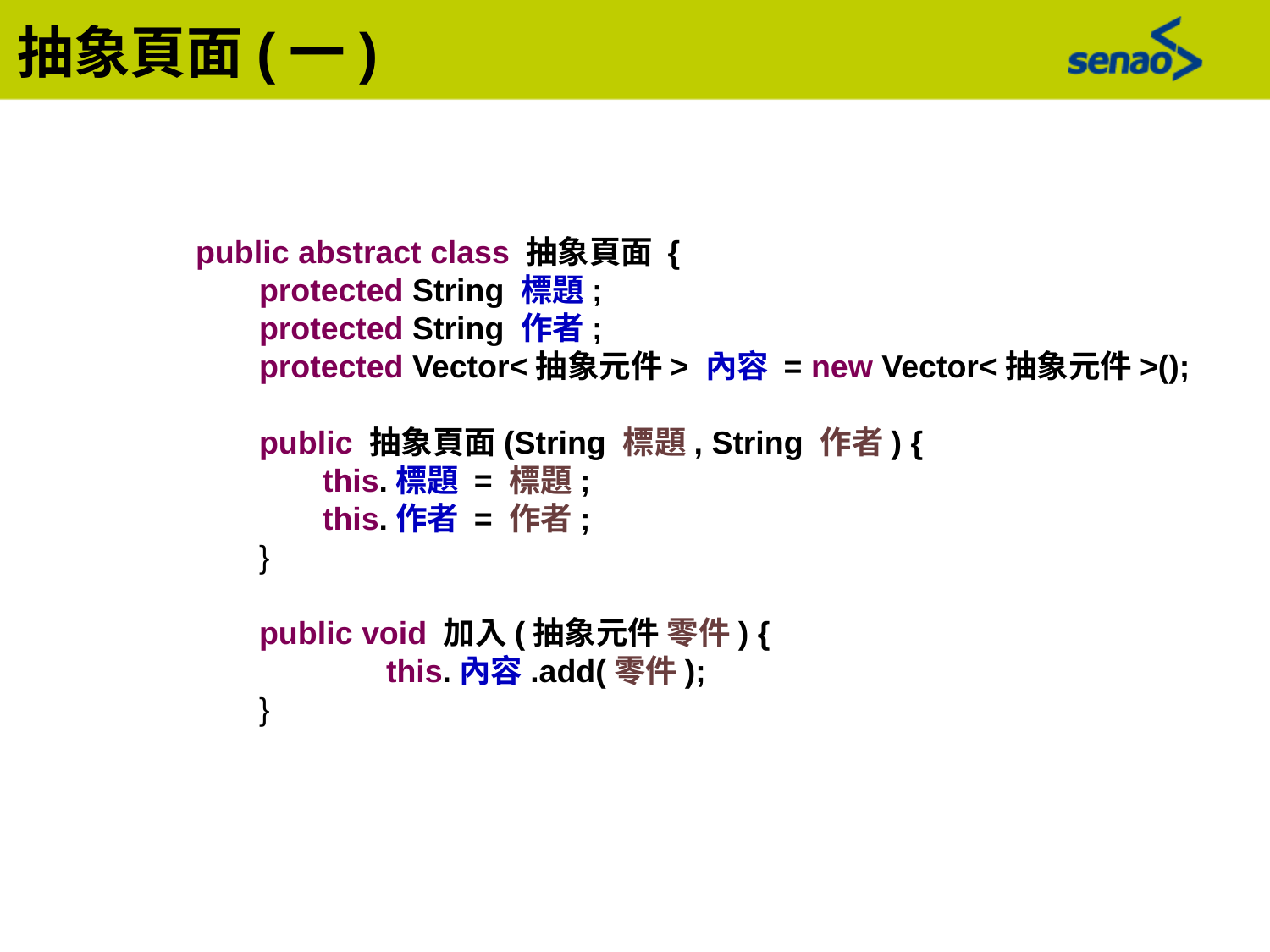

抽象頁面(一)
public abstract class 抽象頁面 {
protected String 標題;
protected String 作者;
protected Vector<抽象元件> 內容 = new Vector<抽象元件>();

public 抽象頁面(String 標題, String 作者) {
this.標題 = 標題;
this.作者 = 作者;
}

public void 加入(抽象元件 零件) {
	this.內容.add(零件);
}